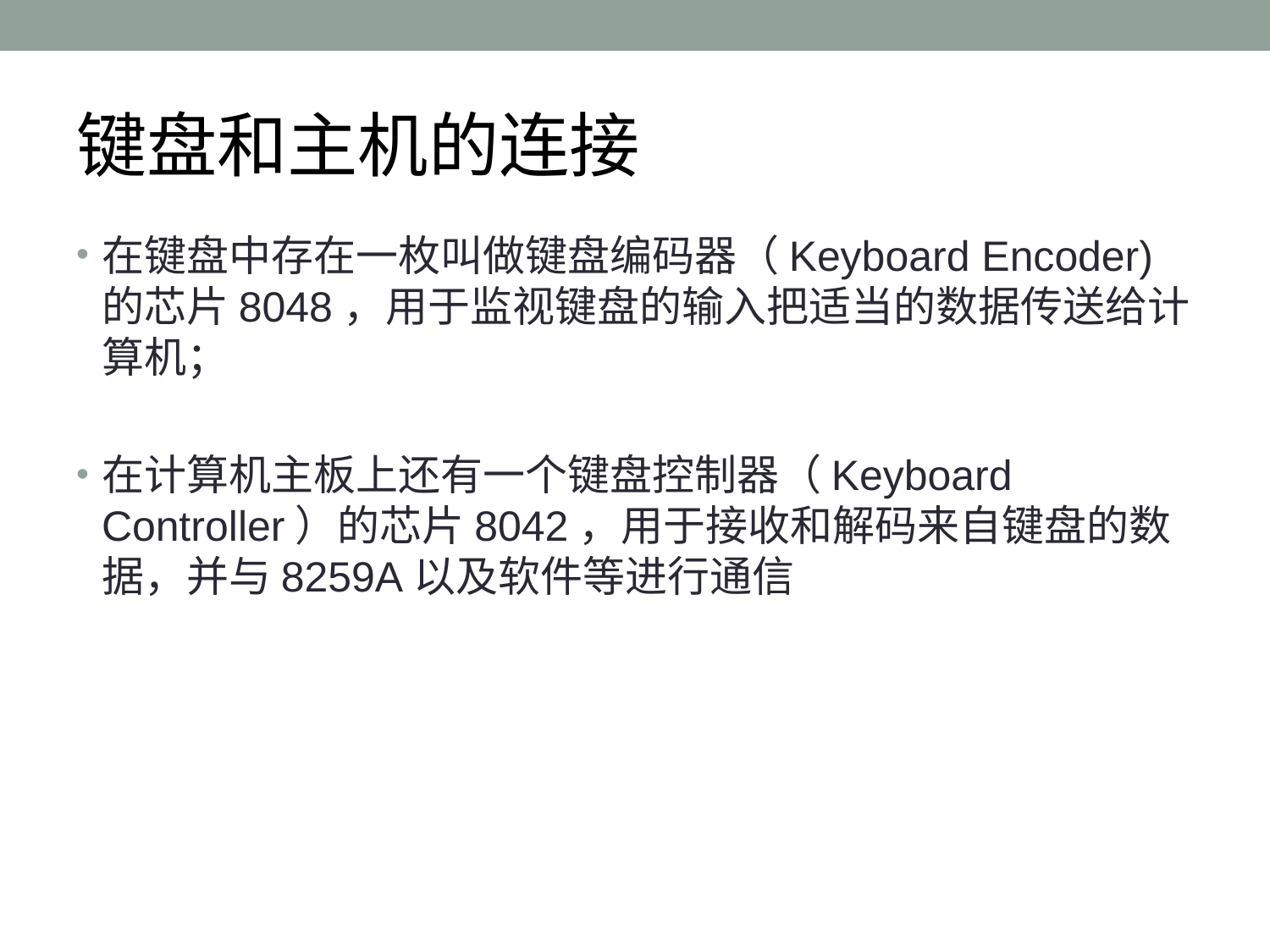

键盘和主机的连接
在键盘中存在一枚叫做键盘编码器（Keyboard Encoder)的芯片8048，用于监视键盘的输入把适当的数据传送给计算机；

在计算机主板上还有一个键盘控制器（Keyboard Controller）的芯片8042，用于接收和解码来自键盘的数据，并与8259A以及软件等进行通信